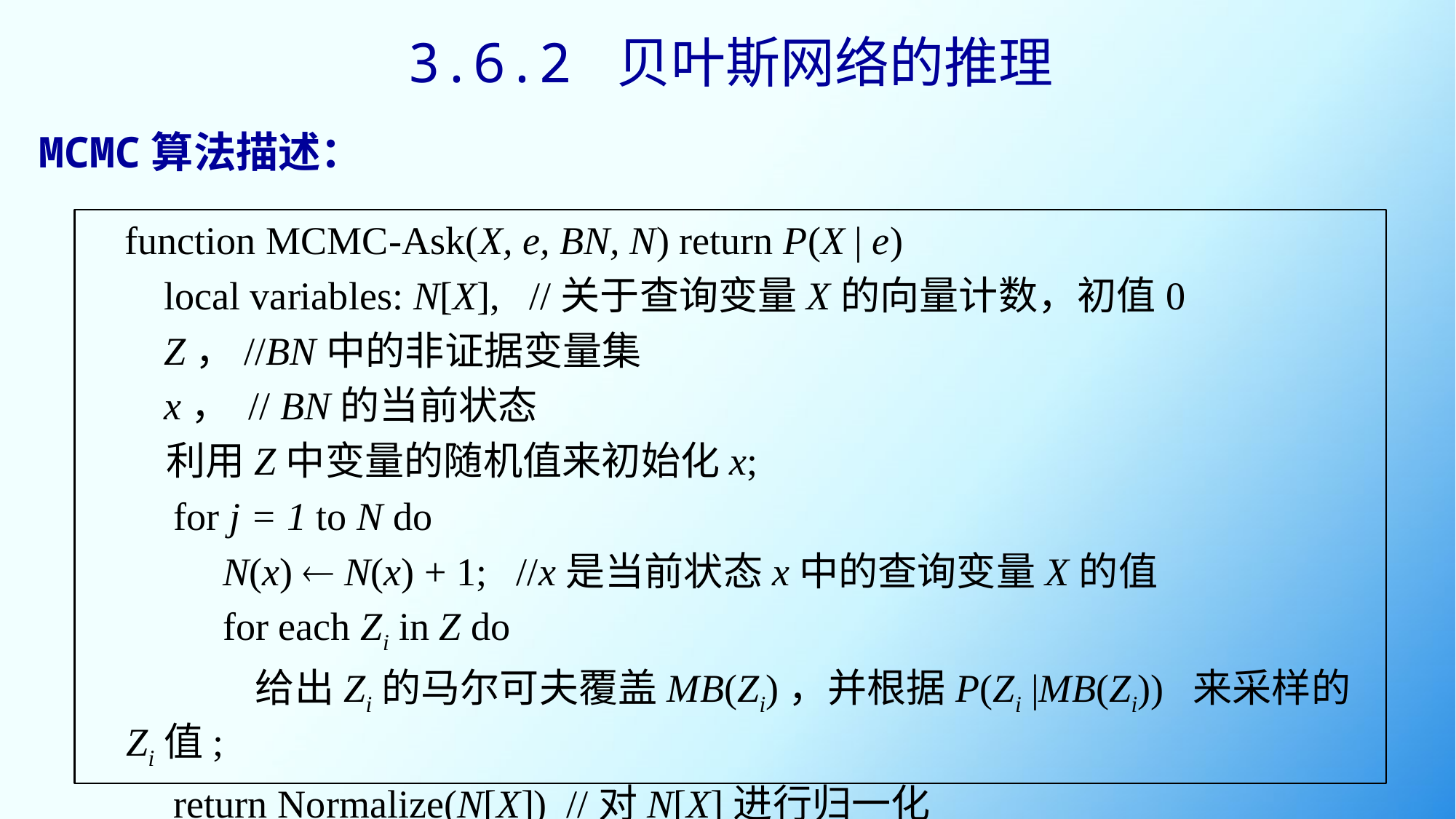

3.6.2 贝叶斯网络的推理
MCMC算法描述：
    function MCMC-Ask(X, e, BN, N) return P(X | e)
        local variables: N[X],   //关于查询变量X的向量计数，初值0
        Z，//BN中的非证据变量集
        x， // BN的当前状态
        利用Z中变量的随机值来初始化x;
         for j = 1 to N do
              N(x) ← N(x) + 1;   //x是当前状态x中的查询变量X的值
              for each Zi in Z do
                  给出Zi的马尔可夫覆盖MB(Zi)，并根据P(Zi |MB(Zi))  来采样的Zi值;
         return Normalize(N[X])  //对N[X]进行归一化